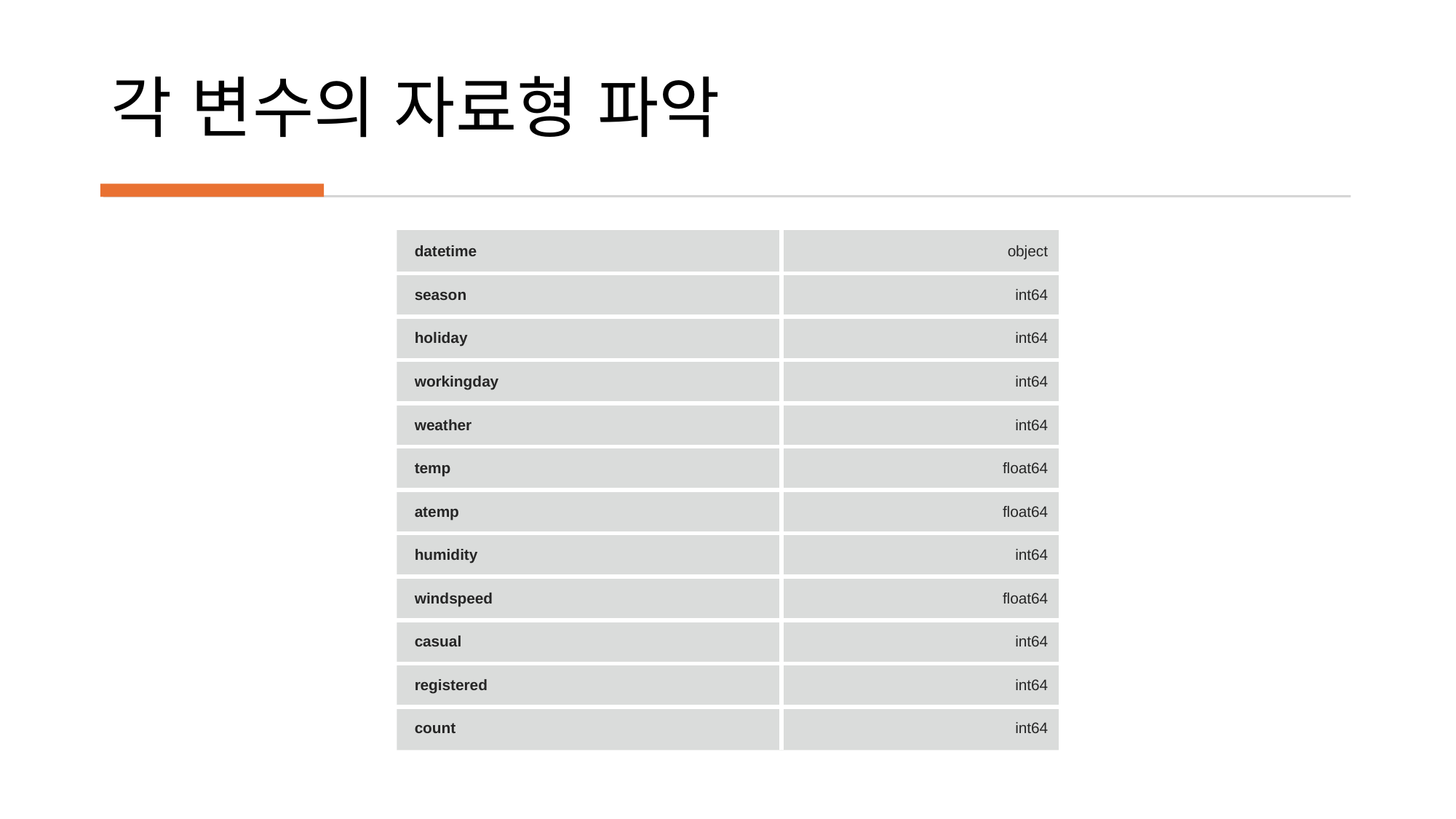

# 각 변수의 자료형 파악

| datetime | object |
| --- | --- |
| season | int64 |
| holiday | int64 |
| workingday | int64 |
| weather | int64 |
| temp | float64 |
| atemp | float64 |
| humidity | int64 |
| windspeed | float64 |
| casual | int64 |
| registered | int64 |
| count | int64 |